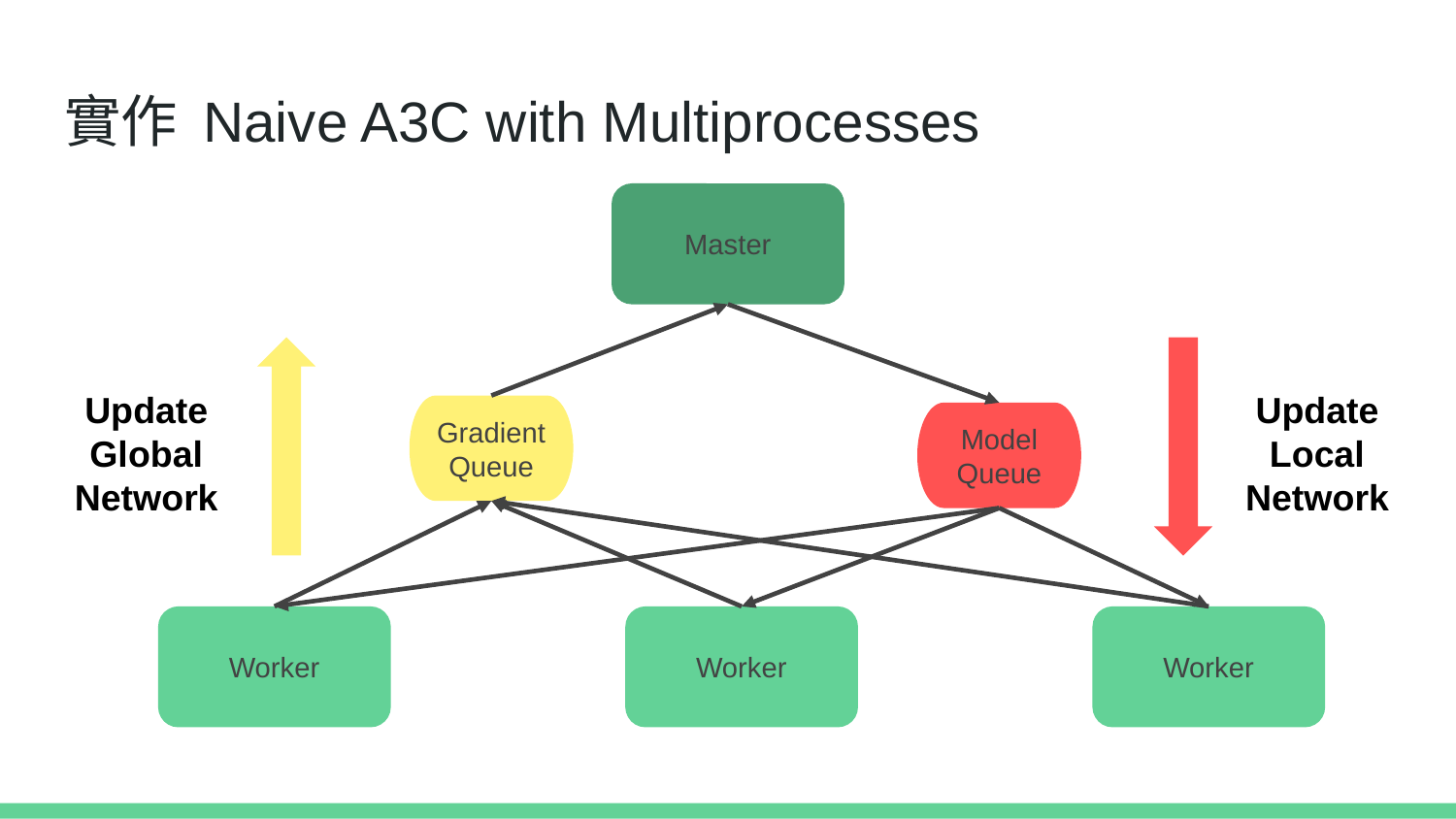

# 實作 Naive A3C with Multiprocesses

Master

Update Global Network
Update Local
Network
Gradient
Queue
Model
Queue
Worker
Worker
Worker